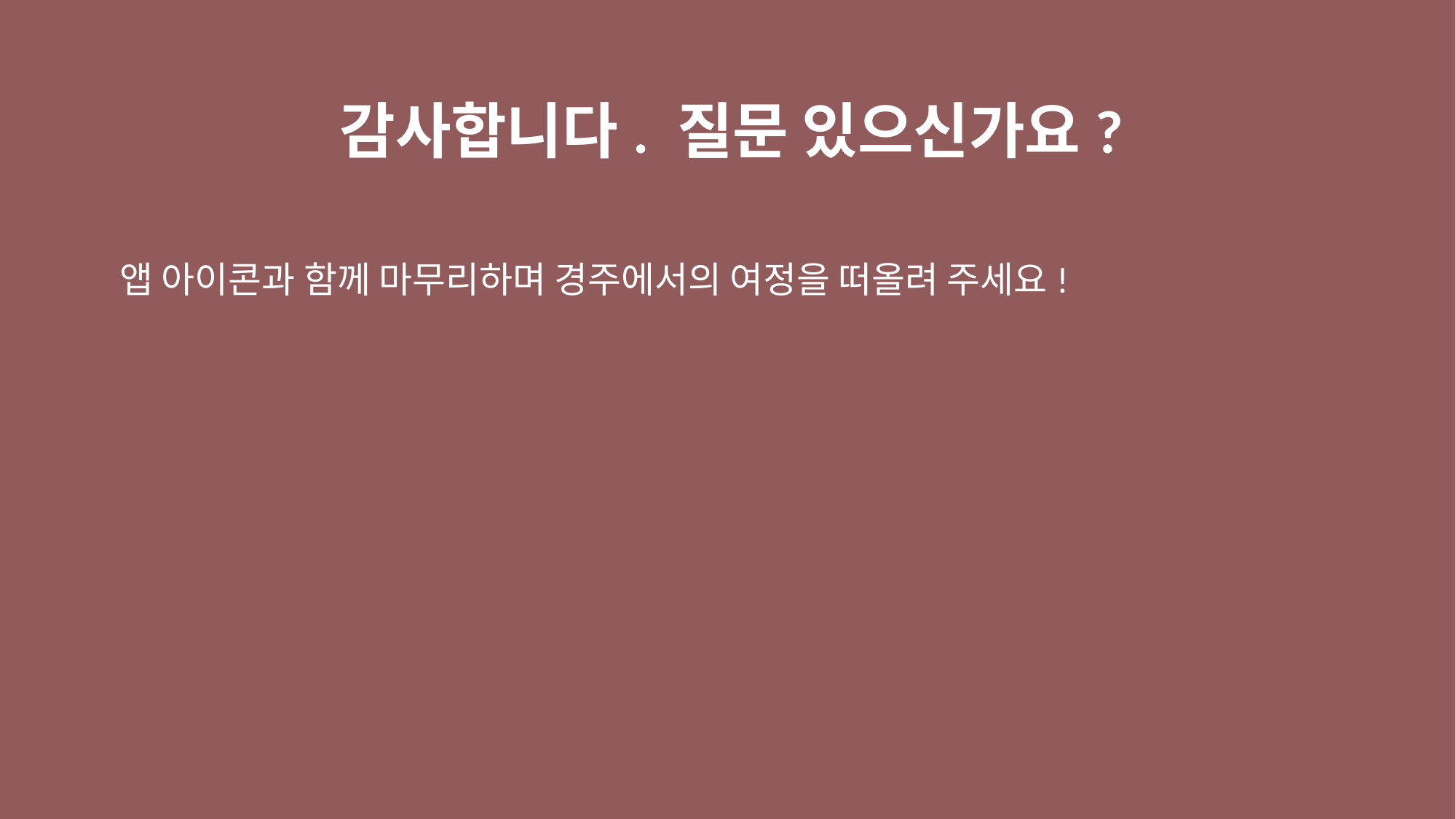

감사합니다. 질문 있으신가요?

앱 아이콘과 함께 마무리하며 경주에서의 여정을 떠올려 주세요!